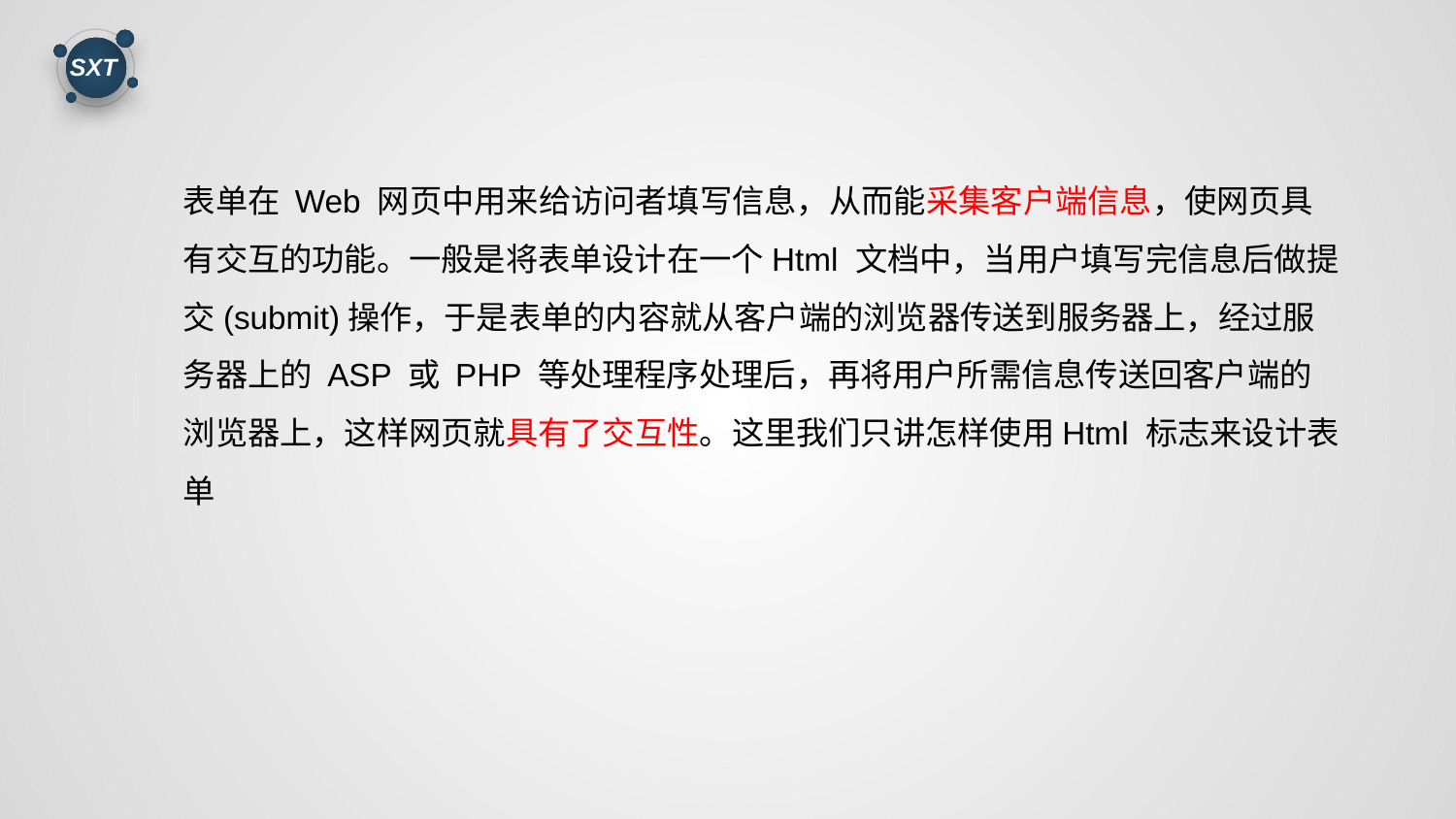

表单在 Web 网页中用来给访问者填写信息，从而能采集客户端信息，使网页具有交互的功能。一般是将表单设计在一个Html 文档中，当用户填写完信息后做提交(submit)操作，于是表单的内容就从客户端的浏览器传送到服务器上，经过服务器上的 ASP 或 PHP 等处理程序处理后，再将用户所需信息传送回客户端的浏览器上，这样网页就具有了交互性。这里我们只讲怎样使用Html 标志来设计表单